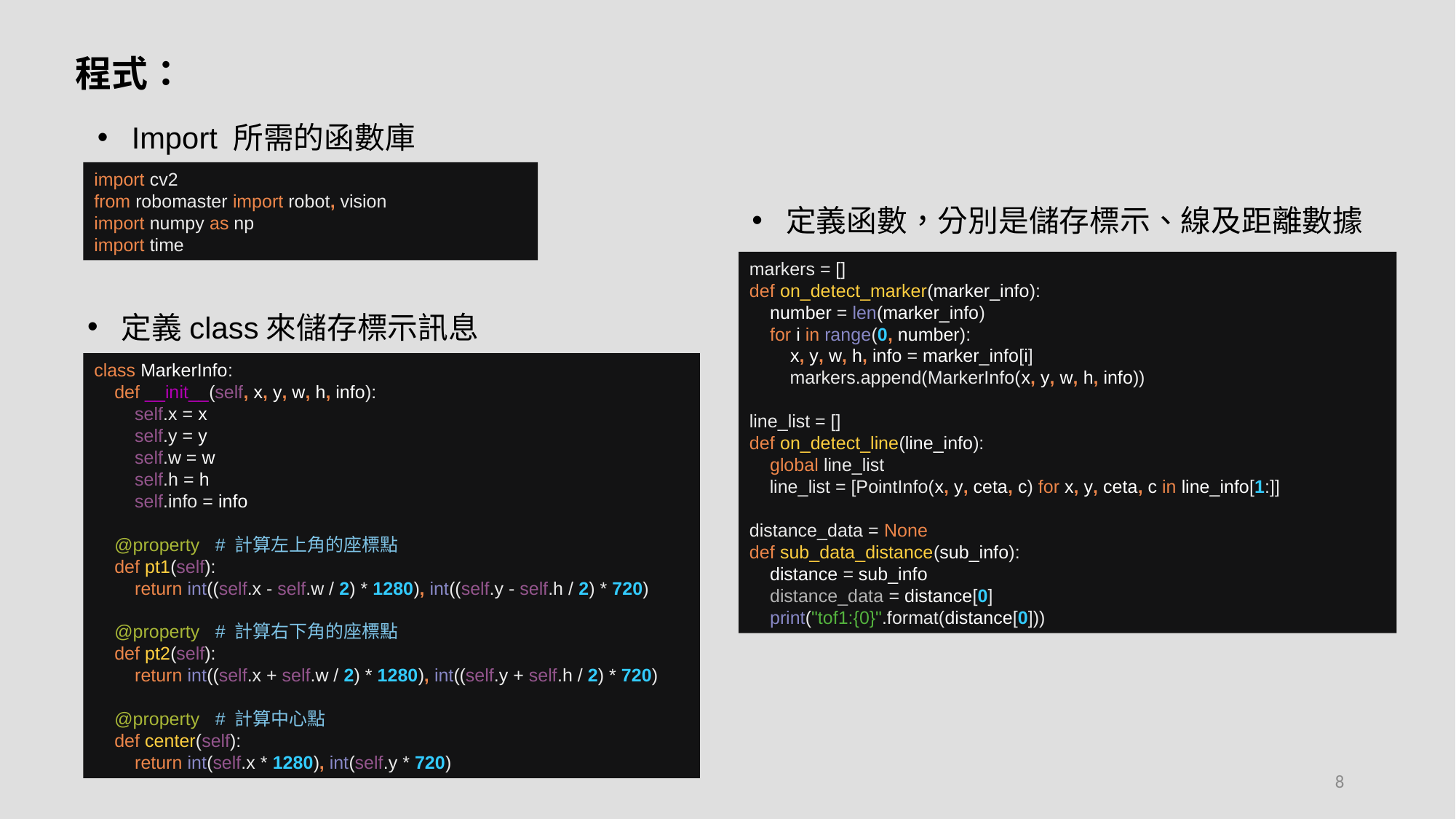

程式：
Import 所需的函數庫
import cv2
from robomaster import robot, vision
import numpy as np
import time
定義函數，分別是儲存標示、線及距離數據
markers = []
def on_detect_marker(marker_info):
    number = len(marker_info)
    for i in range(0, number):
        x, y, w, h, info = marker_info[i]
        markers.append(MarkerInfo(x, y, w, h, info))
line_list = []
def on_detect_line(line_info):
    global line_list
    line_list = [PointInfo(x, y, ceta, c) for x, y, ceta, c in line_info[1:]]
distance_data = None
def sub_data_distance(sub_info):
    distance = sub_info
    distance_data = distance[0]
    print("tof1:{0}".format(distance[0]))
定義class來儲存標示訊息
class MarkerInfo:
    def __init__(self, x, y, w, h, info):
        self.x = x
        self.y = y
        self.w = w
        self.h = h
        self.info = info
    @property   # 計算左上角的座標點
    def pt1(self):
        return int((self.x - self.w / 2) * 1280), int((self.y - self.h / 2) * 720)
    @property   # 計算右下角的座標點
    def pt2(self):
        return int((self.x + self.w / 2) * 1280), int((self.y + self.h / 2) * 720)
    @property   # 計算中心點
    def center(self):
        return int(self.x * 1280), int(self.y * 720)
8